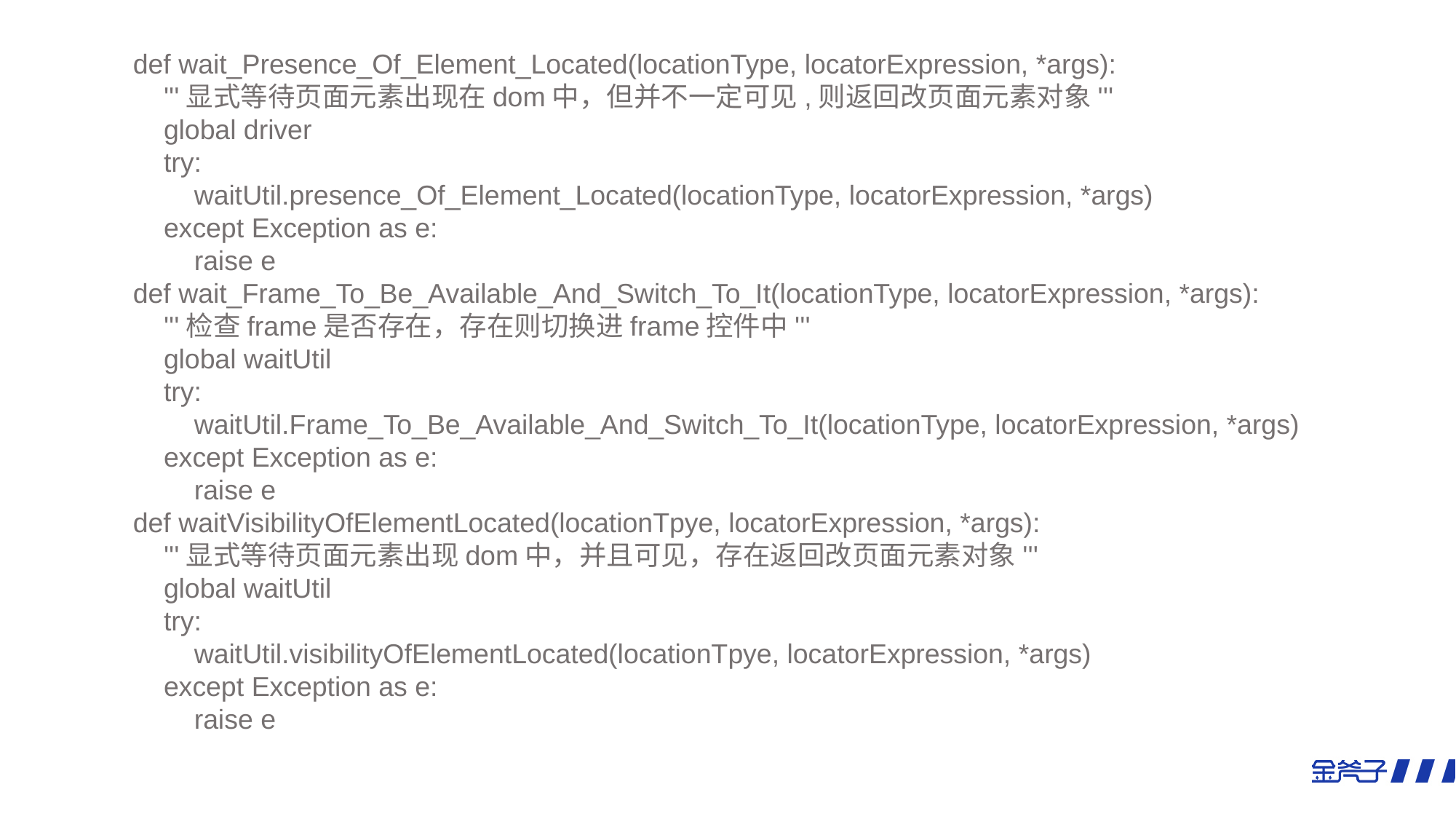

def wait_Presence_Of_Element_Located(locationType, locatorExpression, *args):
    '''显式等待页面元素出现在dom中，但并不一定可见,则返回改页面元素对象'''
    global driver
    try:
        waitUtil.presence_Of_Element_Located(locationType, locatorExpression, *args)
    except Exception as e:
        raise e
def wait_Frame_To_Be_Available_And_Switch_To_It(locationType, locatorExpression, *args):
    '''检查frame是否存在，存在则切换进frame控件中'''
    global waitUtil
    try:
        waitUtil.Frame_To_Be_Available_And_Switch_To_It(locationType, locatorExpression, *args)
    except Exception as e:
        raise e
def waitVisibilityOfElementLocated(locationTpye, locatorExpression, *args):
    '''显式等待页面元素出现dom中，并且可见，存在返回改页面元素对象'''
    global waitUtil
    try:
        waitUtil.visibilityOfElementLocated(locationTpye, locatorExpression, *args)
    except Exception as e:
        raise e